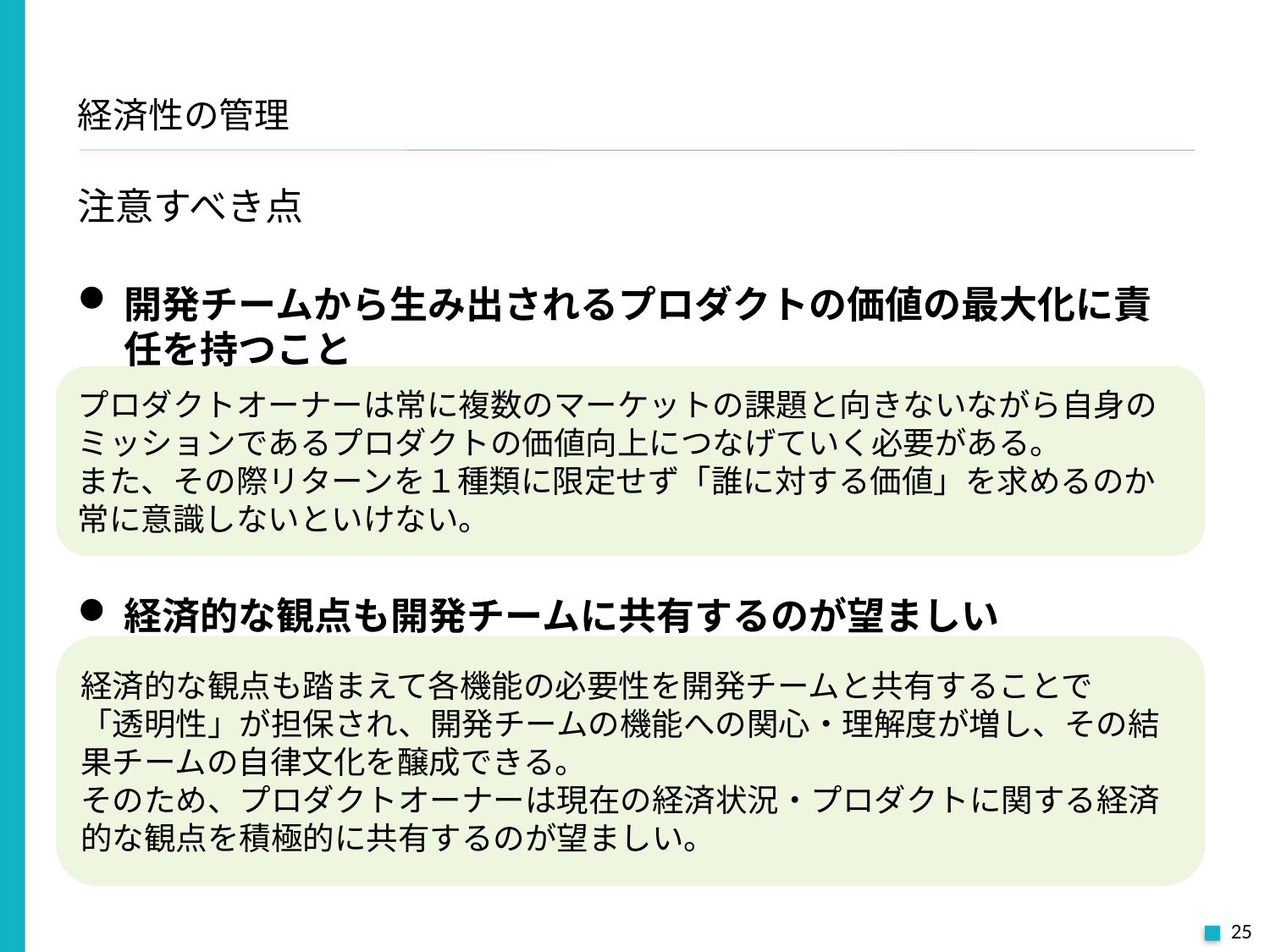

# 経済性の管理
注意すべき点

開発チームから生み出されるプロダクトの価値の最大化に責任を持つこと

経済的な観点も開発チームに共有するのが望ましい
プロダクトオーナーは常に複数のマーケットの課題と向きないながら自身のミッションであるプロダクトの価値向上につなげていく必要がある。
また、その際リターンを１種類に限定せず「誰に対する価値」を求めるのか常に意識しないといけない。
経済的な観点も踏まえて各機能の必要性を開発チームと共有することで
「透明性」が担保され、開発チームの機能への関心・理解度が増し、その結果チームの自律文化を醸成できる。
そのため、プロダクトオーナーは現在の経済状況・プロダクトに関する経済的な観点を積極的に共有するのが望ましい。
25